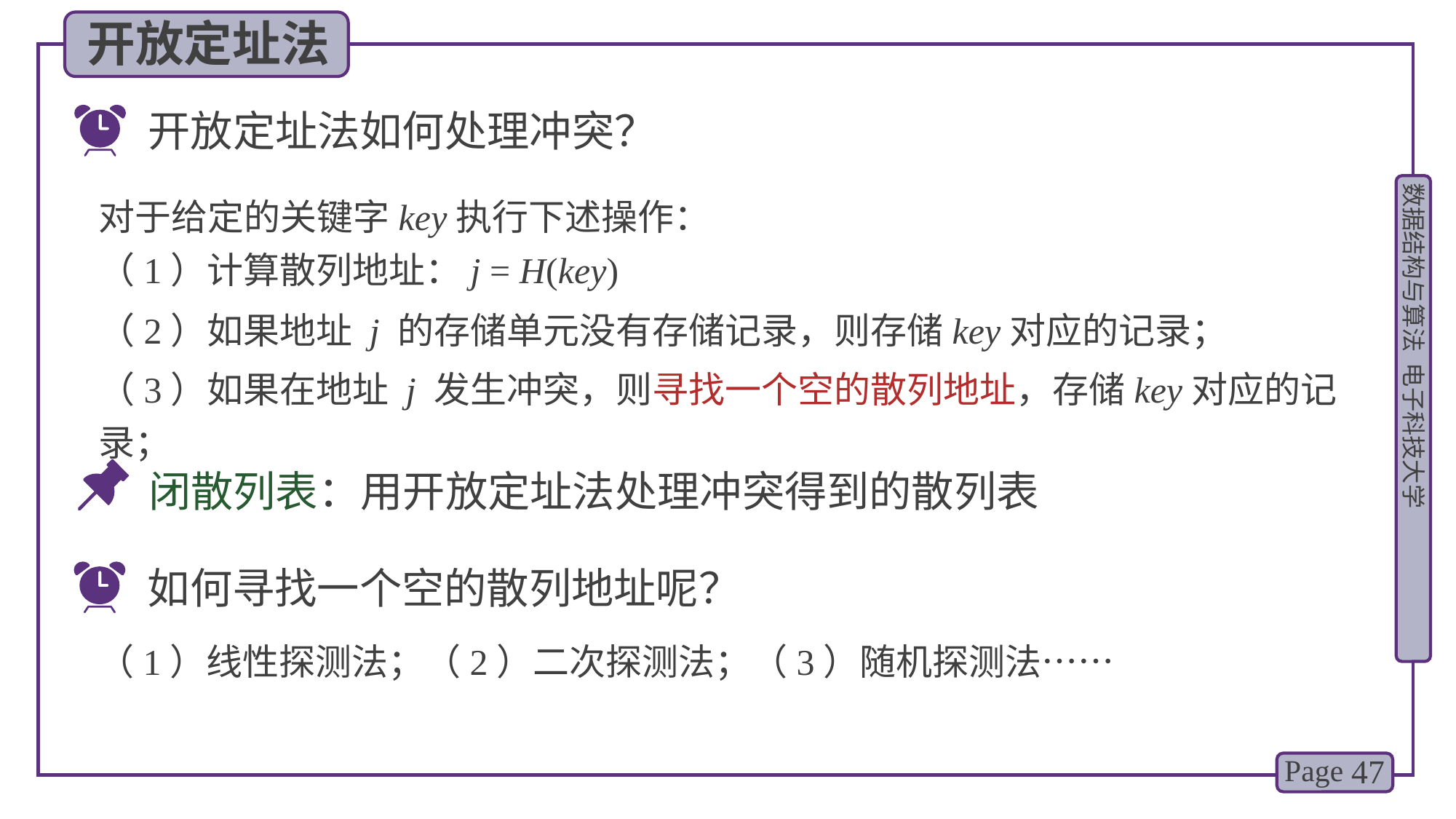

开放定址法

开放定址法如何处理冲突？

对于给定的关键字key执行下述操作：
（1）计算散列地址：j = H(key)
（2）如果地址 j 的存储单元没有存储记录，则存储key对应的记录；
（3）如果在地址 j 发生冲突，则寻找一个空的散列地址，存储key对应的记录；

闭散列表：用开放定址法处理冲突得到的散列表
如何寻找一个空的散列地址呢？

（1）线性探测法；（2）二次探测法；（3）随机探测法……